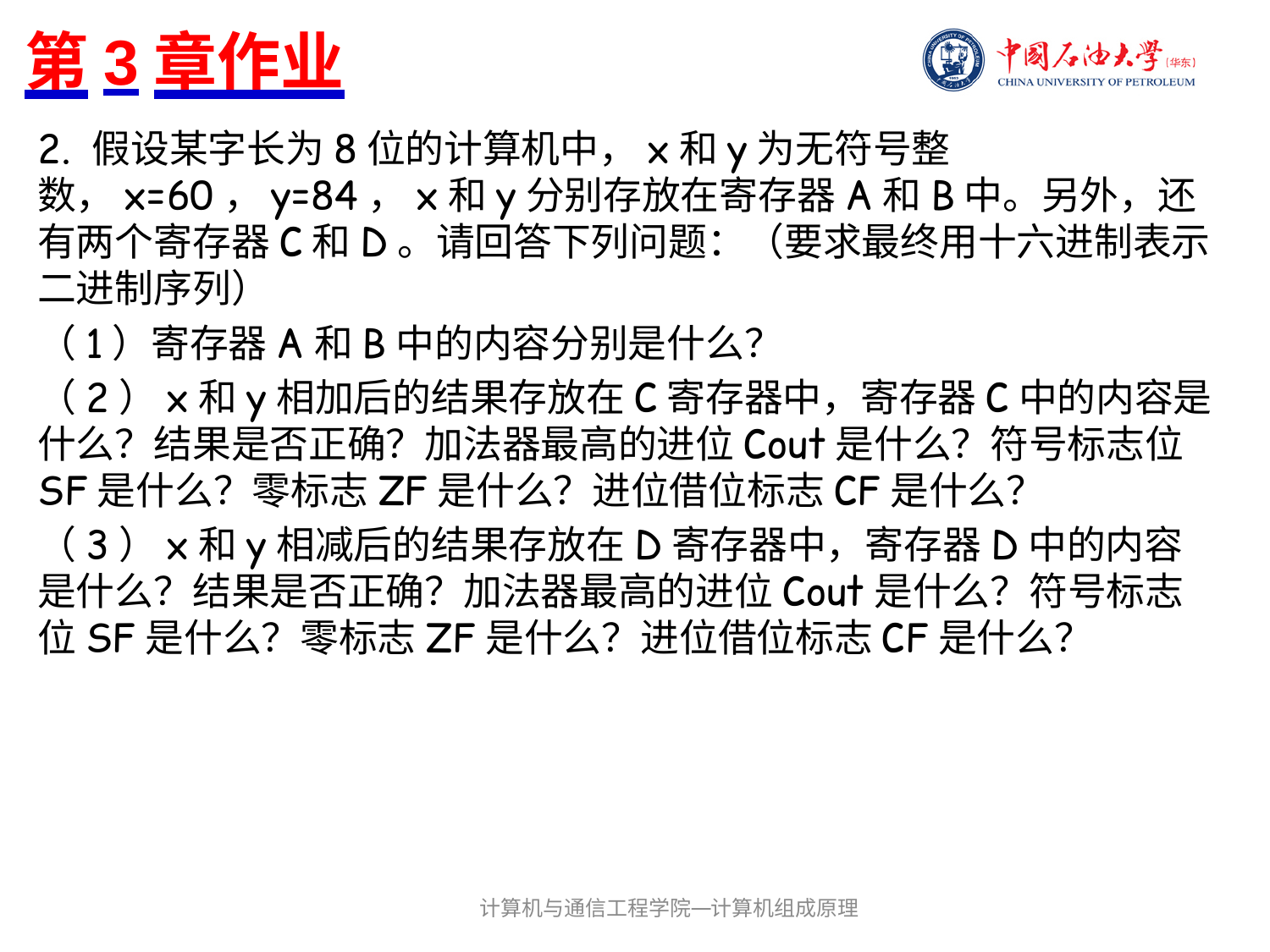

# 第3章作业
2. 假设某字长为8位的计算机中，x和y为无符号整数，x=60，y=84，x和y分别存放在寄存器A和B中。另外，还有两个寄存器C和D。请回答下列问题：（要求最终用十六进制表示二进制序列）
（1）寄存器A和B中的内容分别是什么？
（2）x和y相加后的结果存放在C寄存器中，寄存器C中的内容是什么？结果是否正确？加法器最高的进位Cout是什么？符号标志位SF是什么？零标志ZF是什么？进位借位标志CF是什么？
（3）x和y相减后的结果存放在D寄存器中，寄存器D中的内容是什么？结果是否正确？加法器最高的进位Cout是什么？符号标志位SF是什么？零标志ZF是什么？进位借位标志CF是什么？

计算机与通信工程学院—计算机组成原理
3